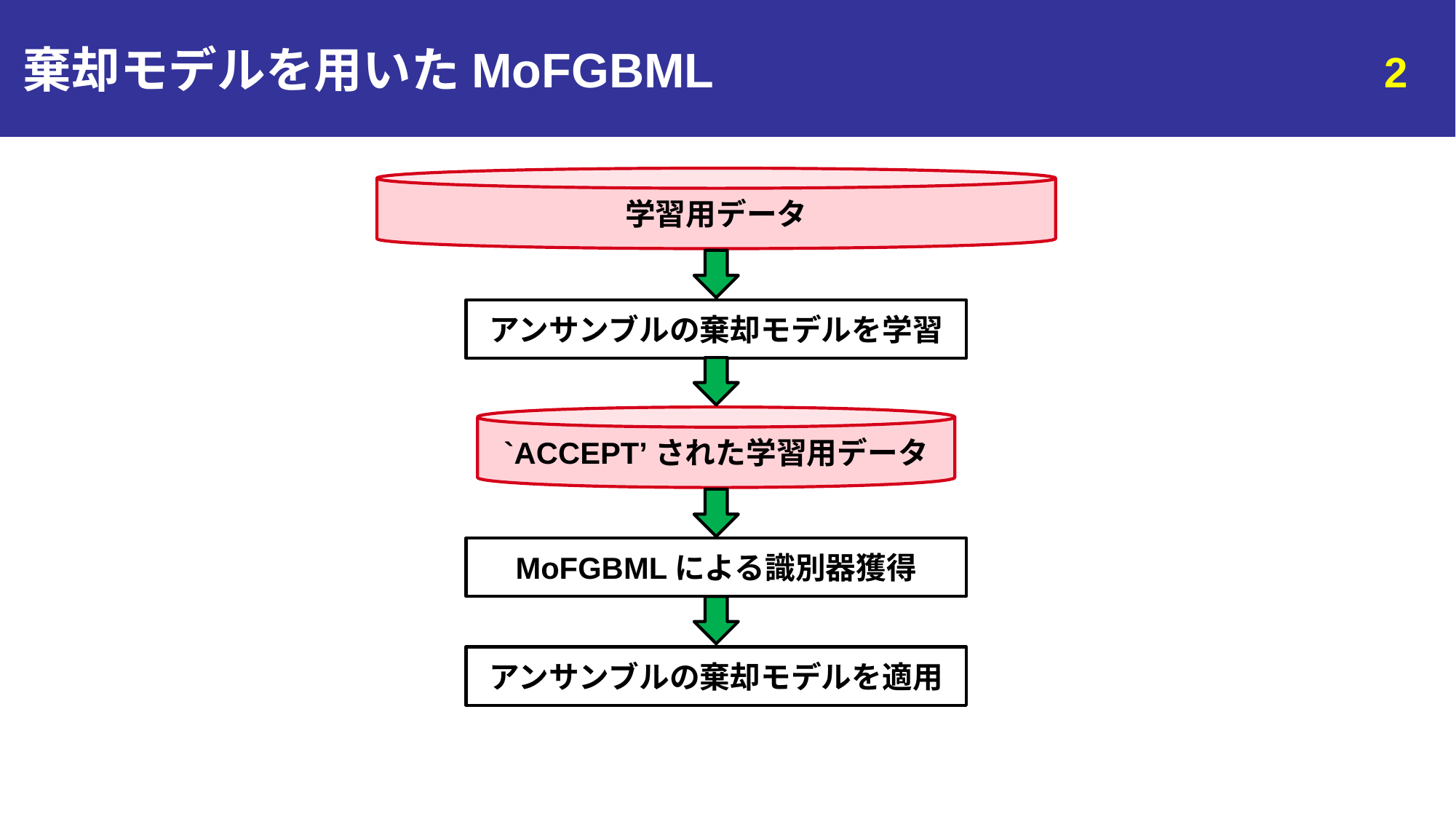

# 棄却モデルを用いたMoFGBML
2
学習用データ

アンサンブルの棄却モデルを学習

`ACCEPT’された学習用データ

MoFGBMLによる識別器獲得

アンサンブルの棄却モデルを適用